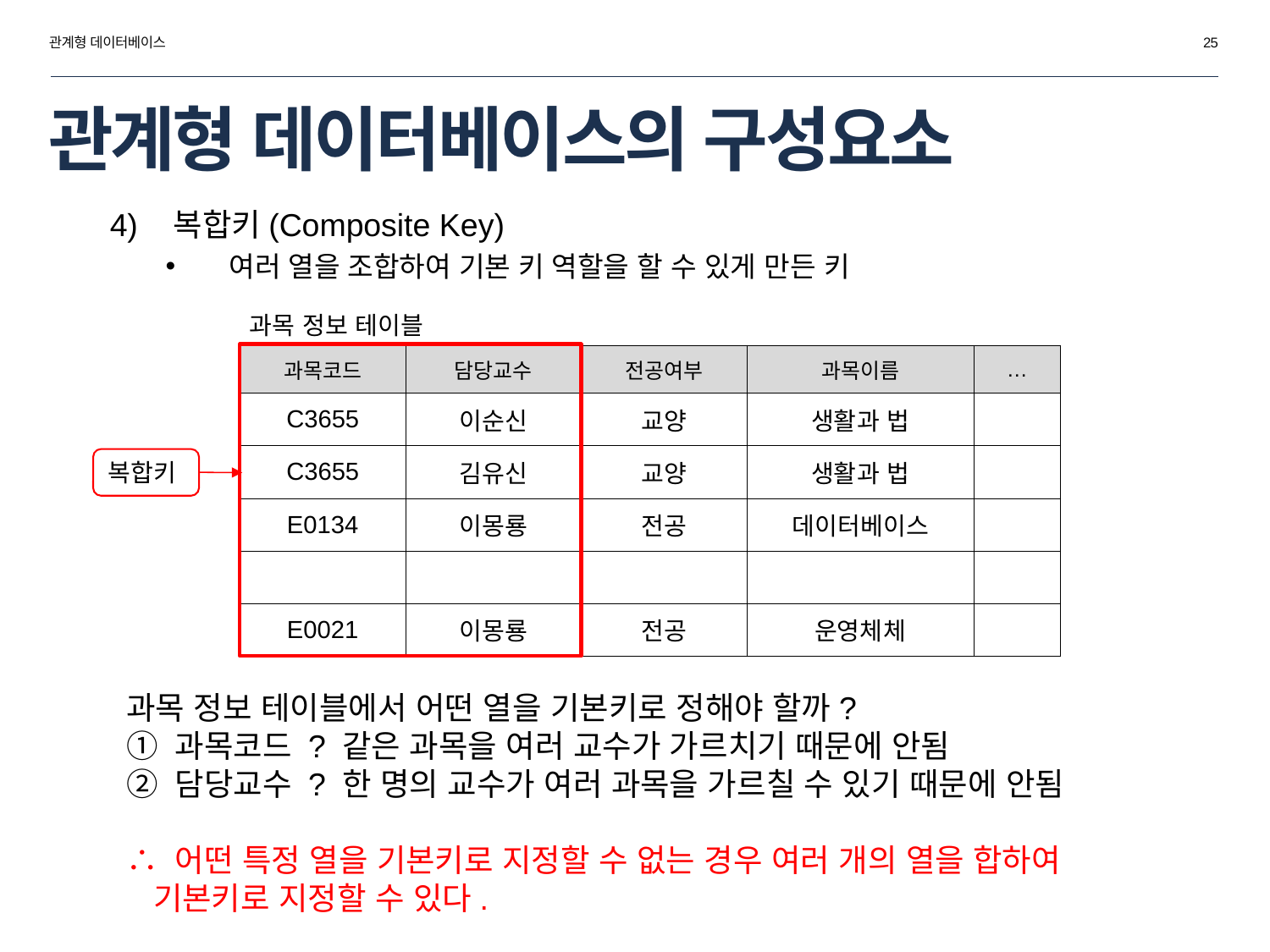

관계형 데이터베이스
25
# 관계형 데이터베이스의 구성요소
복합키(Composite Key)
여러 열을 조합하여 기본 키 역할을 할 수 있게 만든 키
과목 정보 테이블

| 과목코드 | 담당교수 | 전공여부 | 과목이름 | … |
| --- | --- | --- | --- | --- |
| C3655 | 이순신 | 교양 | 생활과 법 |  |
| C3655 | 김유신 | 교양 | 생활과 법 |  |
| E0134 | 이몽룡 | 전공 | 데이터베이스 |  |
|  |  |  |  |  |
| E0021 | 이몽룡 | 전공 | 운영체체 |  |
복합키
과목 정보 테이블에서 어떤 열을 기본키로 정해야 할까?
① 과목코드 ? 같은 과목을 여러 교수가 가르치기 때문에 안됨
② 담당교수 ? 한 명의 교수가 여러 과목을 가르칠 수 있기 때문에 안됨

∴ 어떤 특정 열을 기본키로 지정할 수 없는 경우 여러 개의 열을 합하여
   기본키로 지정할 수 있다.